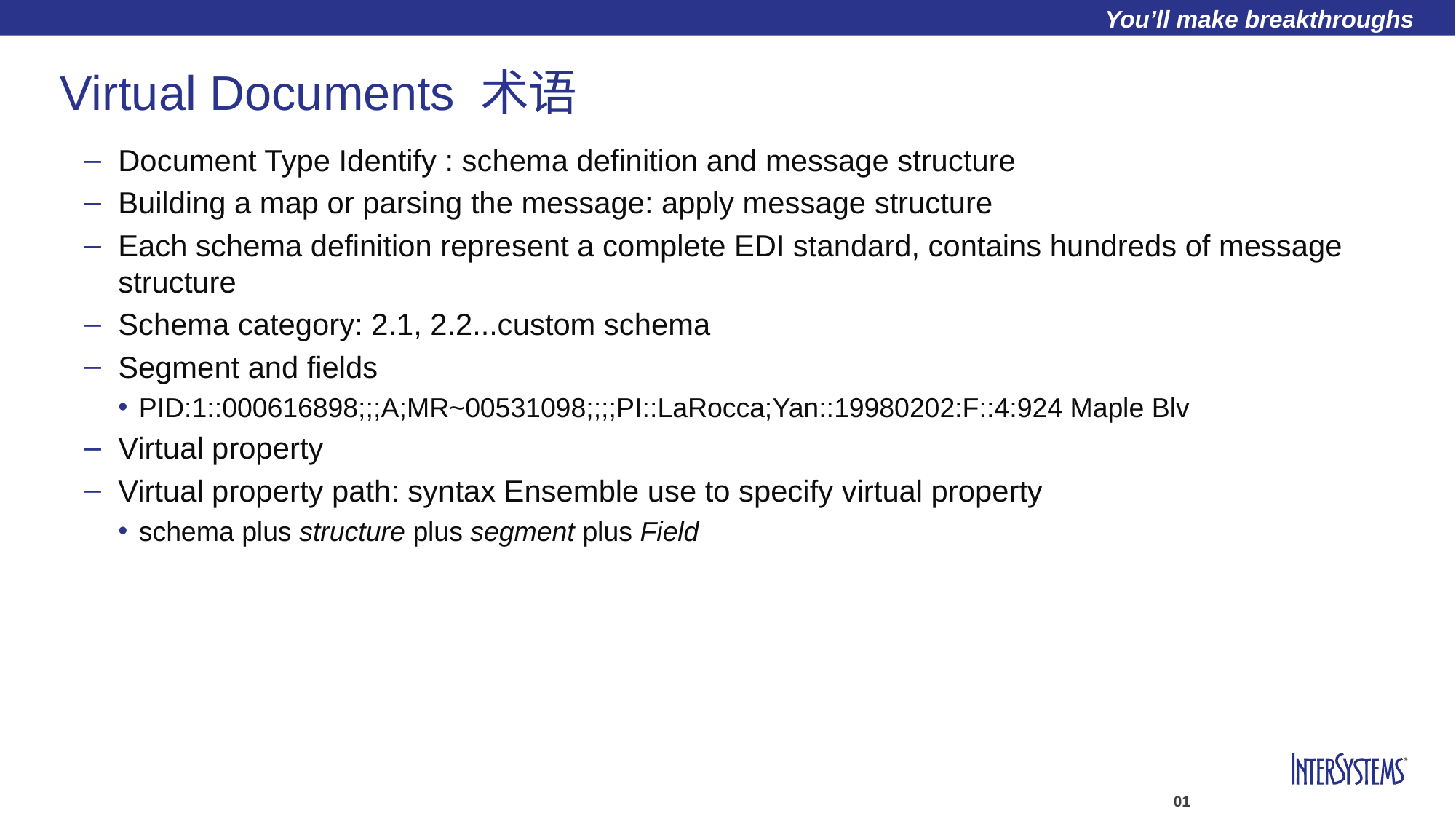

# Virtual Documents 术语
Document Type Identify : schema definition and message structure
Building a map or parsing the message: apply message structure
Each schema definition represent a complete EDI standard, contains hundreds of message structure
Schema category: 2.1, 2.2...custom schema
Segment and fields
PID:1::000616898;;;A;MR~00531098;;;;PI::LaRocca;Yan::19980202:F::4:924 Maple Blv
Virtual property
Virtual property path: syntax Ensemble use to specify virtual property
schema plus structure plus segment plus Field

01